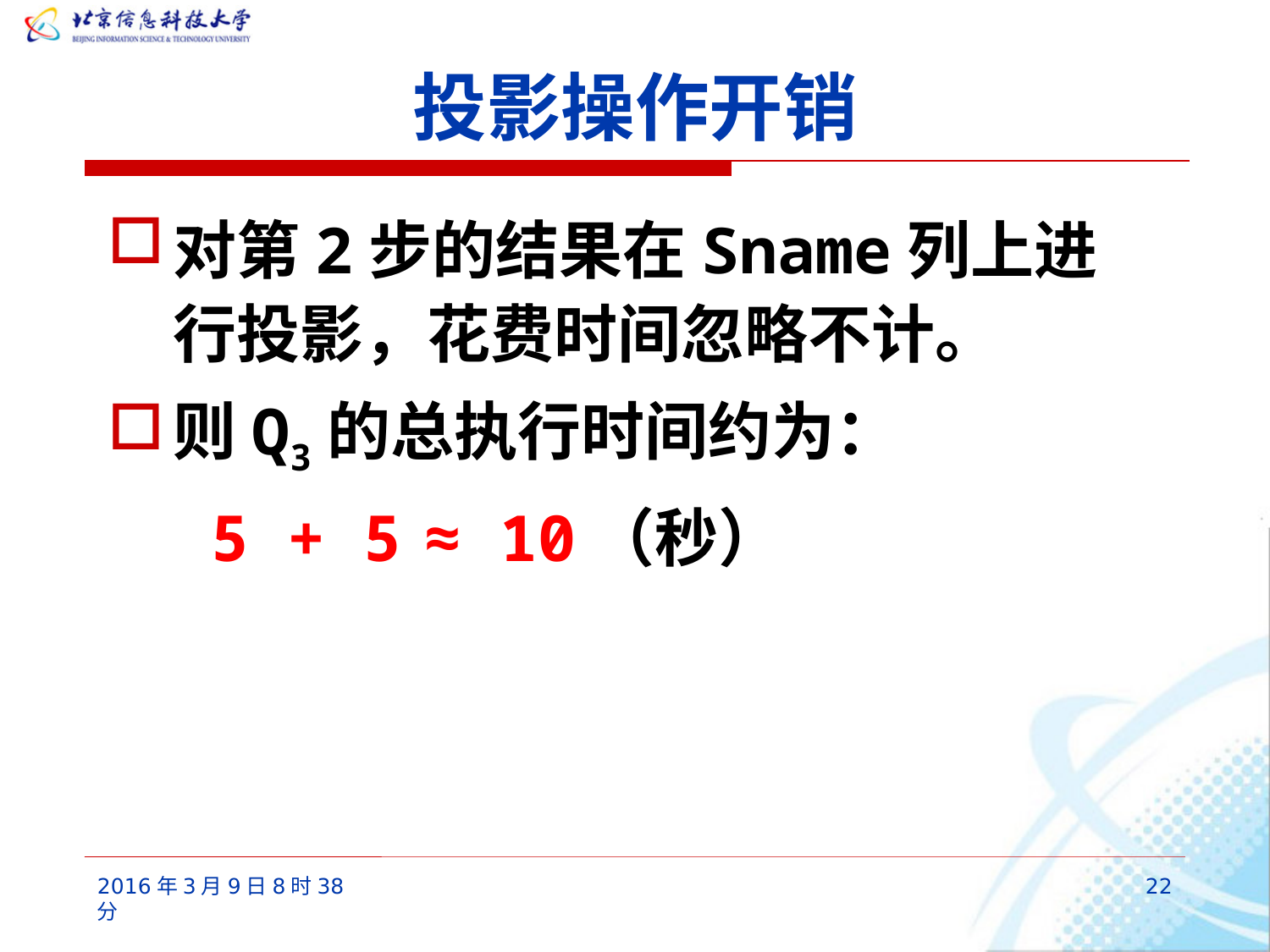

# 投影操作开销
对第2步的结果在Sname列上进行投影，花费时间忽略不计。
则Q3的总执行时间约为：
	 5 + 5 ≈ 10（秒）
2016年3月9日8时38分
22